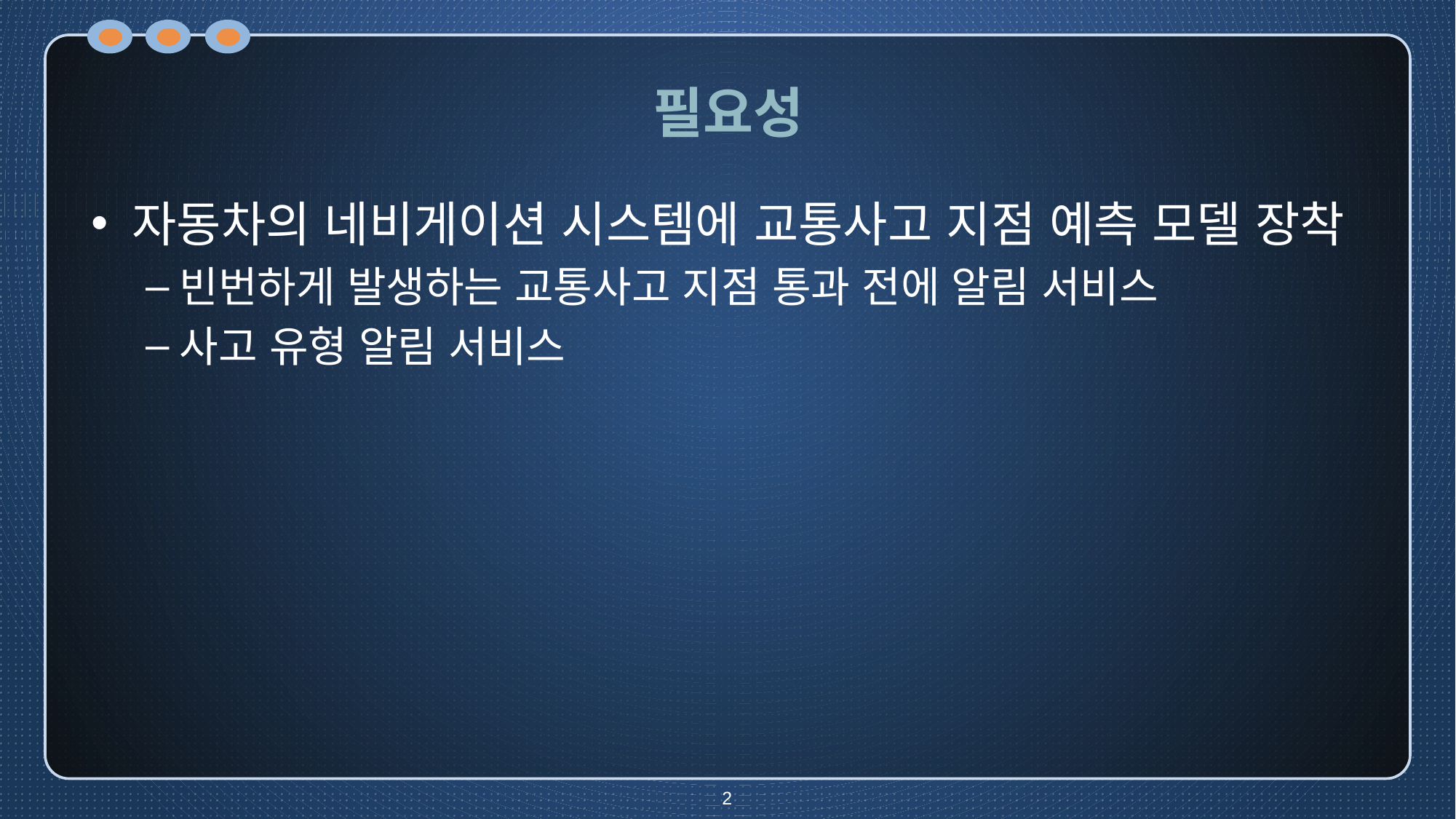

# 필요성
자동차의 네비게이션 시스템에 교통사고 지점 예측 모델 장착
빈번하게 발생하는 교통사고 지점 통과 전에 알림 서비스
사고 유형 알림 서비스
2